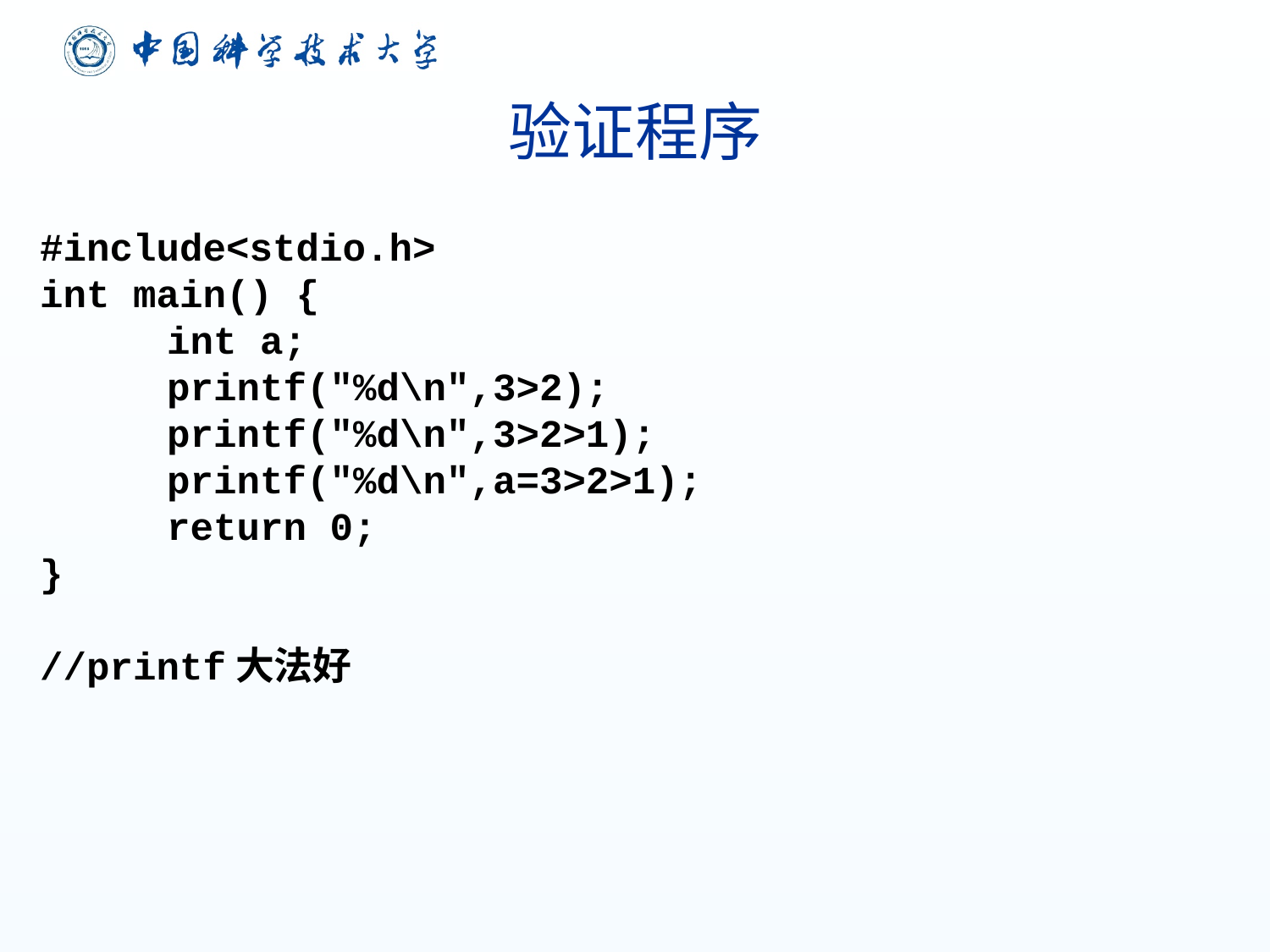

# 验证程序
#include<stdio.h>
int main() {
	int a;
	printf("%d\n",3>2);
	printf("%d\n",3>2>1);
	printf("%d\n",a=3>2>1);
	return 0;
}

//printf大法好